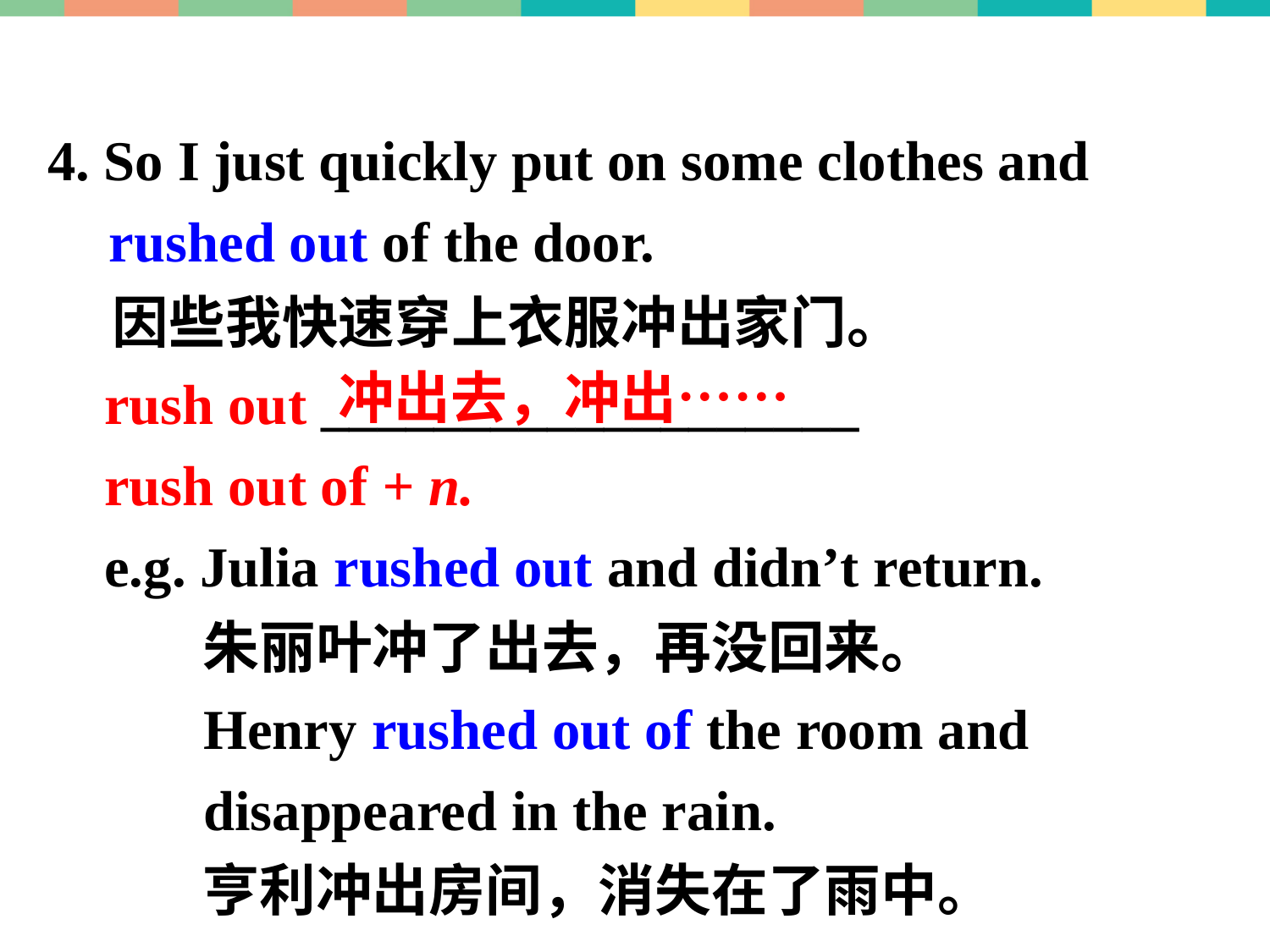

4. So I just quickly put on some clothes and rushed out of the door.
    因些我快速穿上衣服冲出家门。
    rush out ___________________
    rush out of + n.
    e.g. Julia rushed out and didn’t return.
           朱丽叶冲了出去，再没回来。
           Henry rushed out of the room and
           disappeared in the rain.
           亨利冲出房间，消失在了雨中。
冲出去，冲出……